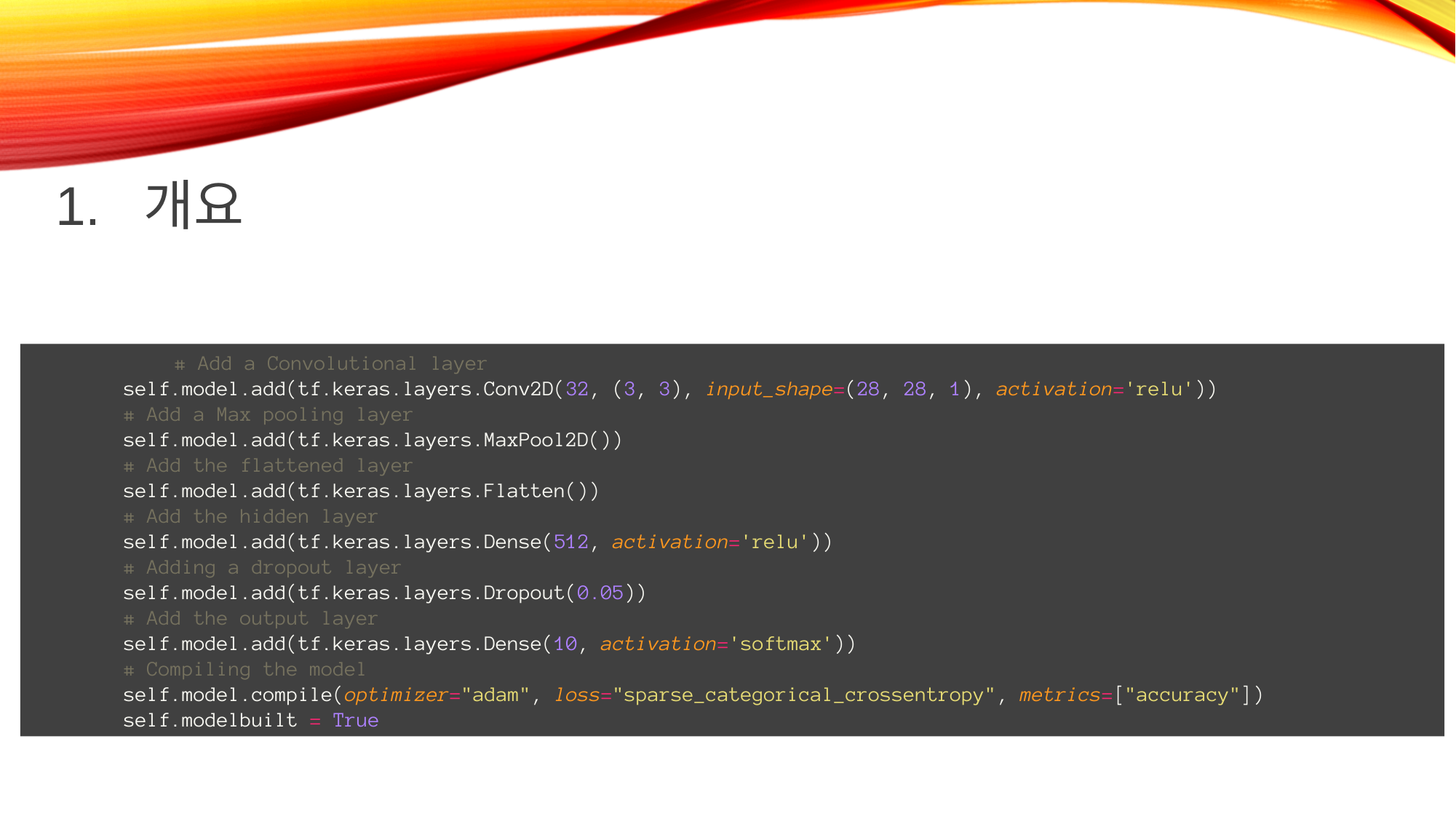

개요
	   # Add a Convolutional layer
        self.model.add(tf.keras.layers.Conv2D(32, (3, 3), input_shape=(28, 28, 1), activation='relu'))
        # Add a Max pooling layer
        self.model.add(tf.keras.layers.MaxPool2D())
        # Add the flattened layer
        self.model.add(tf.keras.layers.Flatten())
        # Add the hidden layer
        self.model.add(tf.keras.layers.Dense(512, activation='relu'))
        # Adding a dropout layer
        self.model.add(tf.keras.layers.Dropout(0.05))
        # Add the output layer
        self.model.add(tf.keras.layers.Dense(10, activation='softmax'))
        # Compiling the model
        self.model.compile(optimizer="adam", loss="sparse_categorical_crossentropy", metrics=["accuracy"])
        self.modelbuilt = True